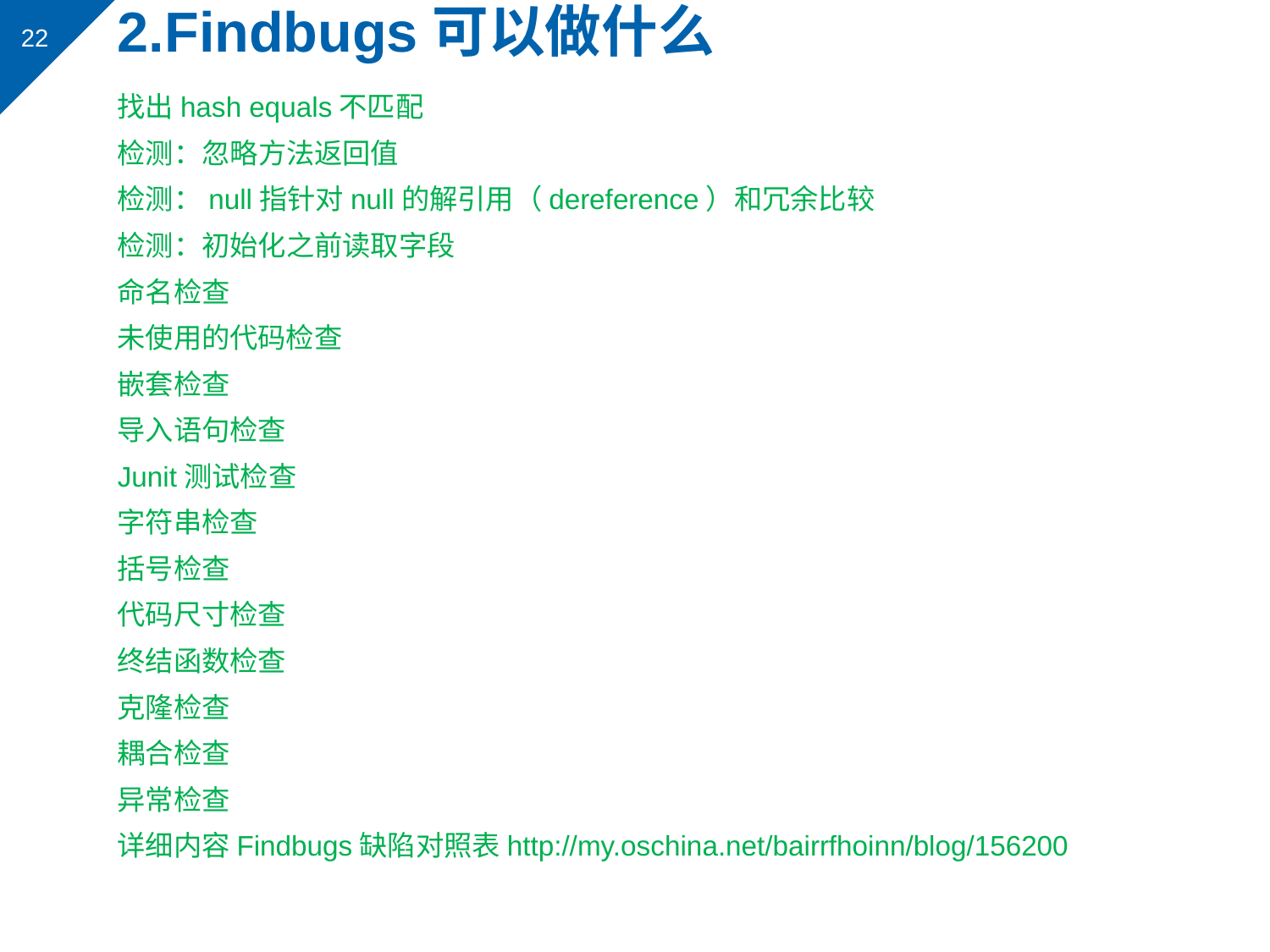

# 2.Findbugs可以做什么
找出hash equals不匹配
检测：忽略方法返回值
检测：null指针对null的解引用（dereference）和冗余比较
检测：初始化之前读取字段
命名检查
未使用的代码检查
嵌套检查
导入语句检查
Junit测试检查
字符串检查
括号检查
代码尺寸检查
终结函数检查
克隆检查
耦合检查
异常检查
详细内容Findbugs缺陷对照表http://my.oschina.net/bairrfhoinn/blog/156200